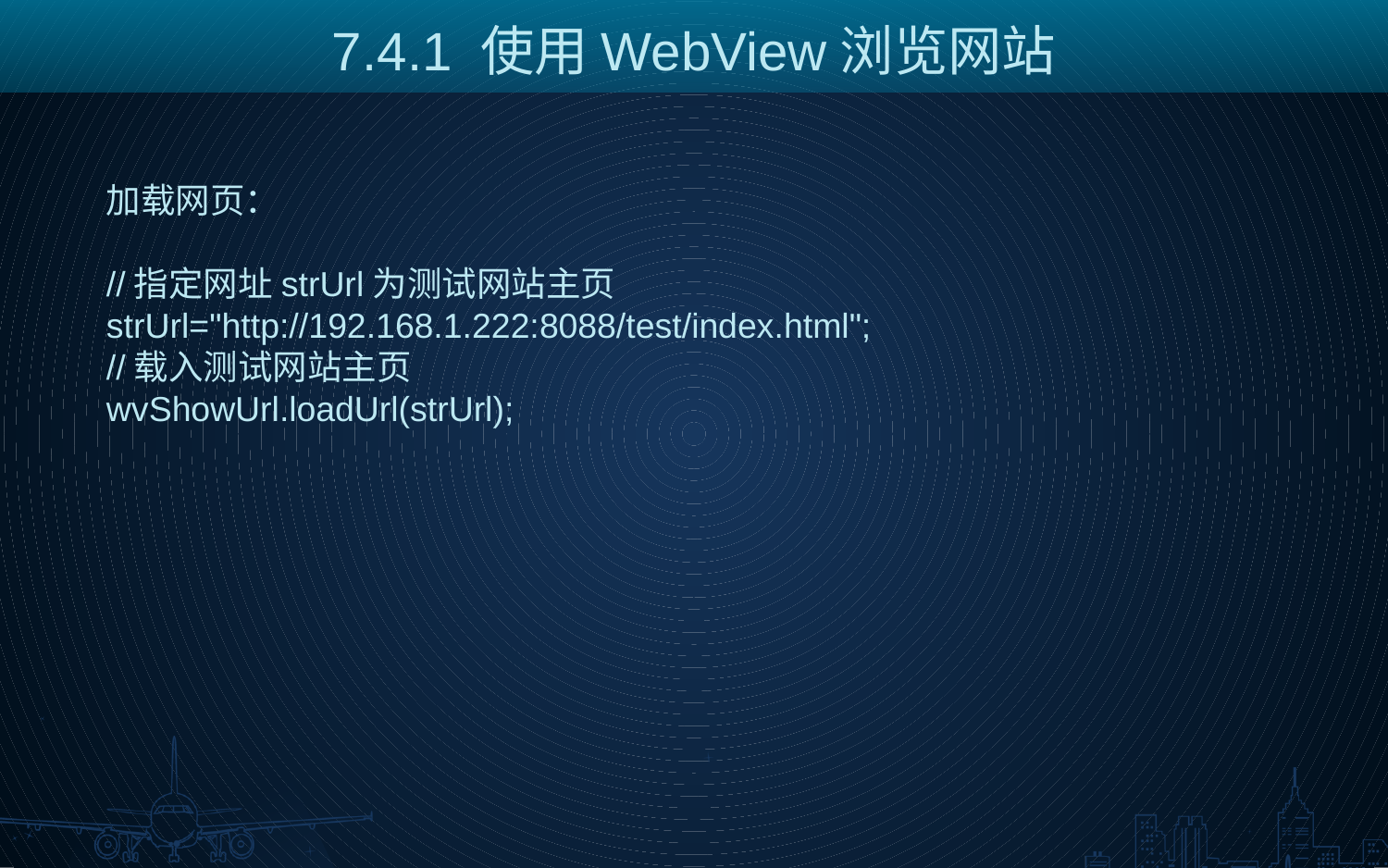

7.4.1 使用WebView浏览网站
加载网页：

//指定网址strUrl为测试网站主页
strUrl="http://192.168.1.222:8088/test/index.html";
//载入测试网站主页
wvShowUrl.loadUrl(strUrl);